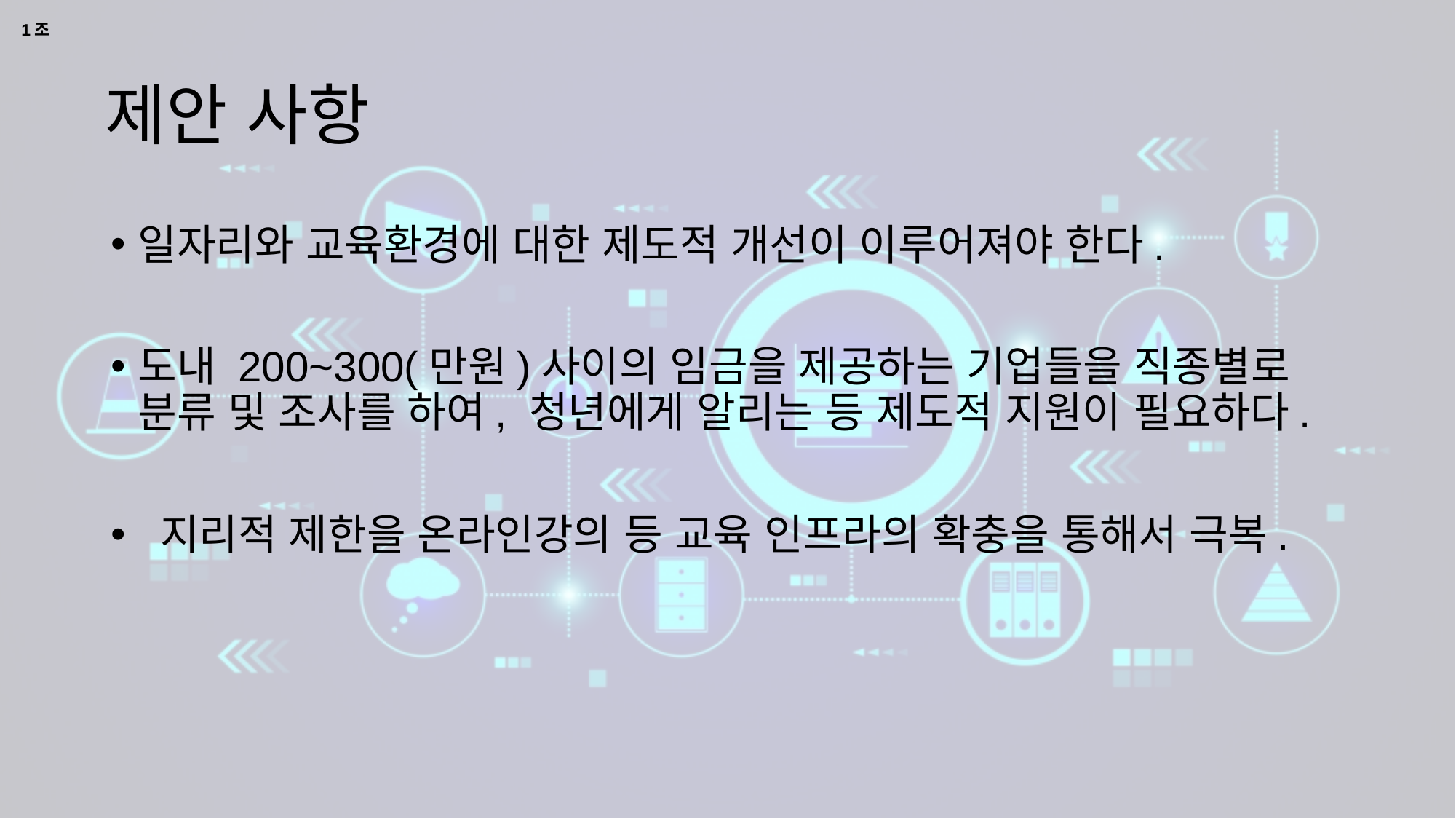

# 제안 사항
일자리와 교육환경에 대한 제도적 개선이 이루어져야 한다.

도내 200~300(만원)사이의 임금을 제공하는 기업들을 직종별로 분류 및 조사를 하여, 청년에게 알리는 등 제도적 지원이 필요하다.

 지리적 제한을 온라인강의 등 교육 인프라의 확충을 통해서 극복.